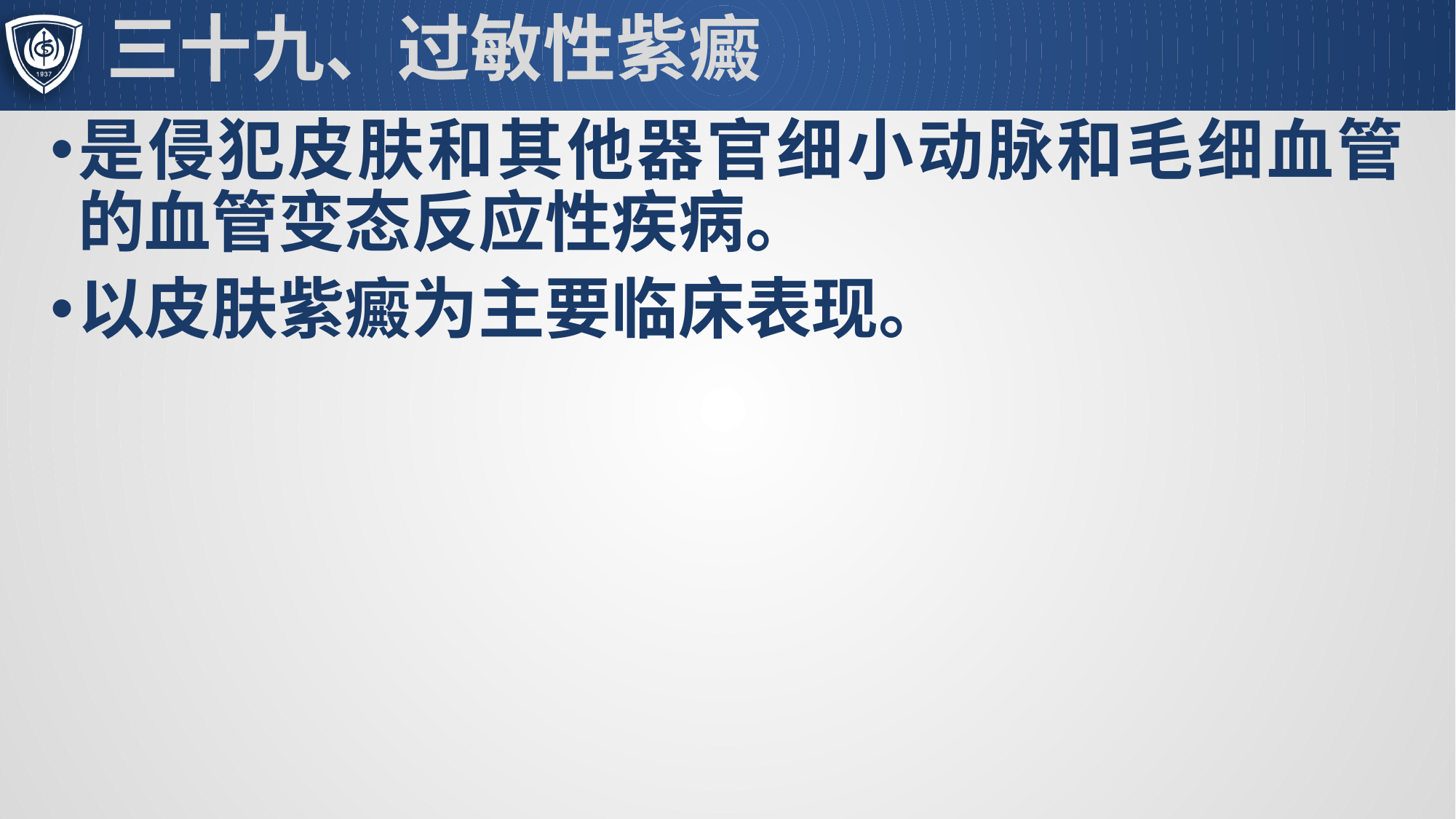

# 三十九、过敏性紫癜
是侵犯皮肤和其他器官细小动脉和毛细血管的血管变态反应性疾病。
以皮肤紫癜为主要临床表现。